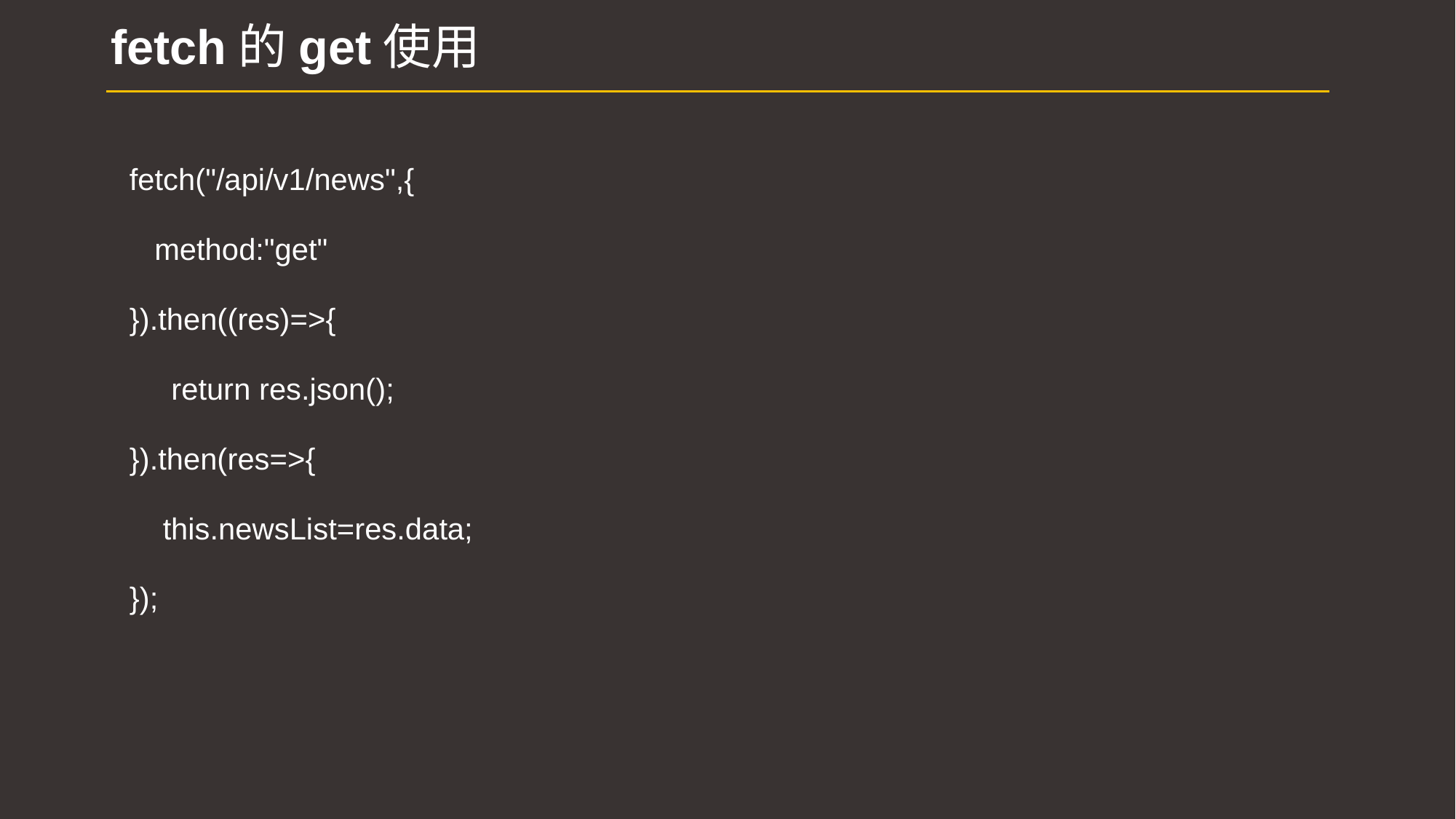

# fetch的get使用
fetch("/api/v1/news",{
   method:"get"
}).then((res)=>{
     return res.json();
}).then(res=>{
    this.newsList=res.data;
});